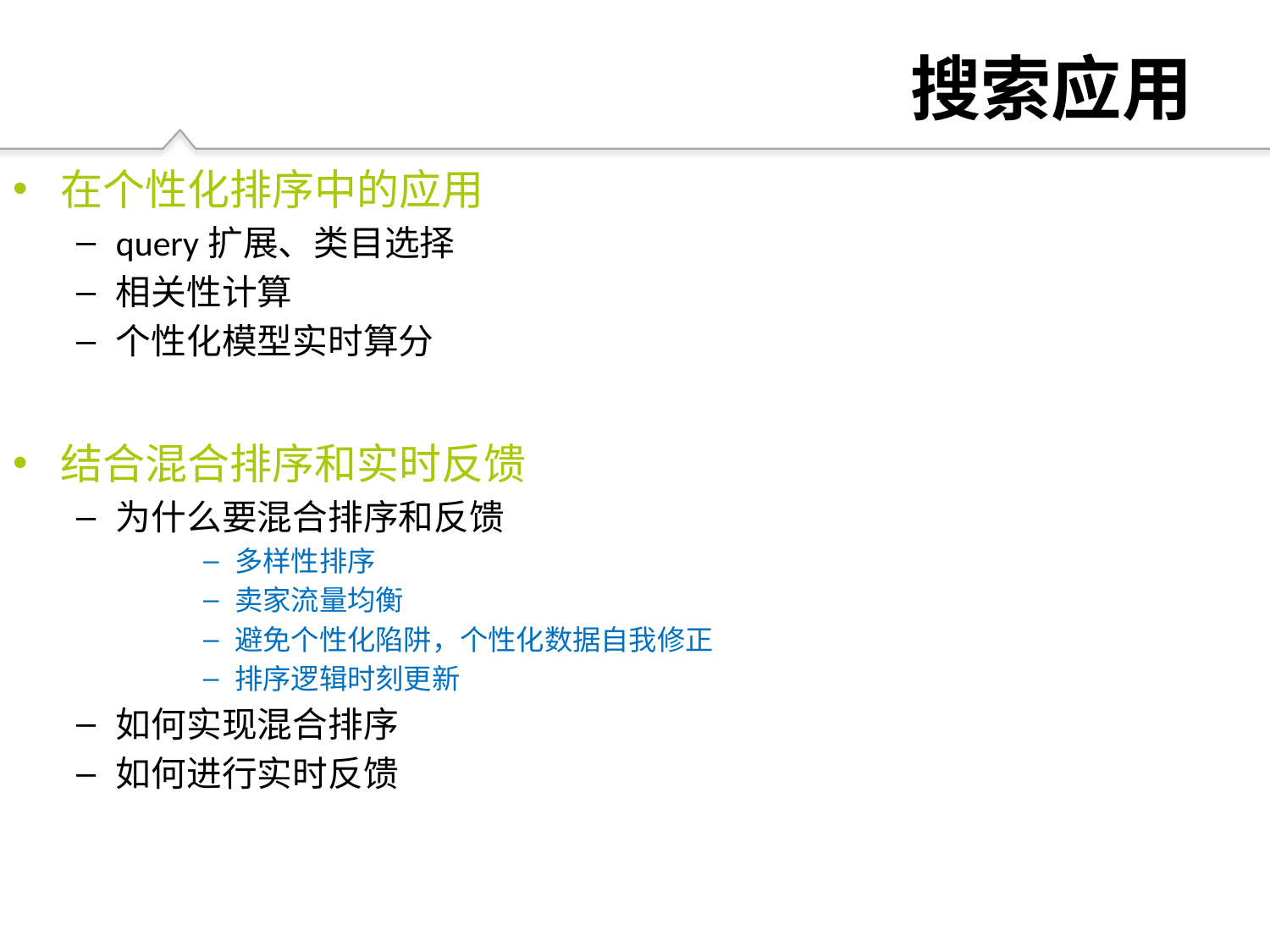

# 搜索应用
在个性化排序中的应用
query扩展、类目选择
相关性计算
个性化模型实时算分

结合混合排序和实时反馈
为什么要混合排序和反馈
多样性排序
卖家流量均衡
避免个性化陷阱，个性化数据自我修正
排序逻辑时刻更新
如何实现混合排序
如何进行实时反馈